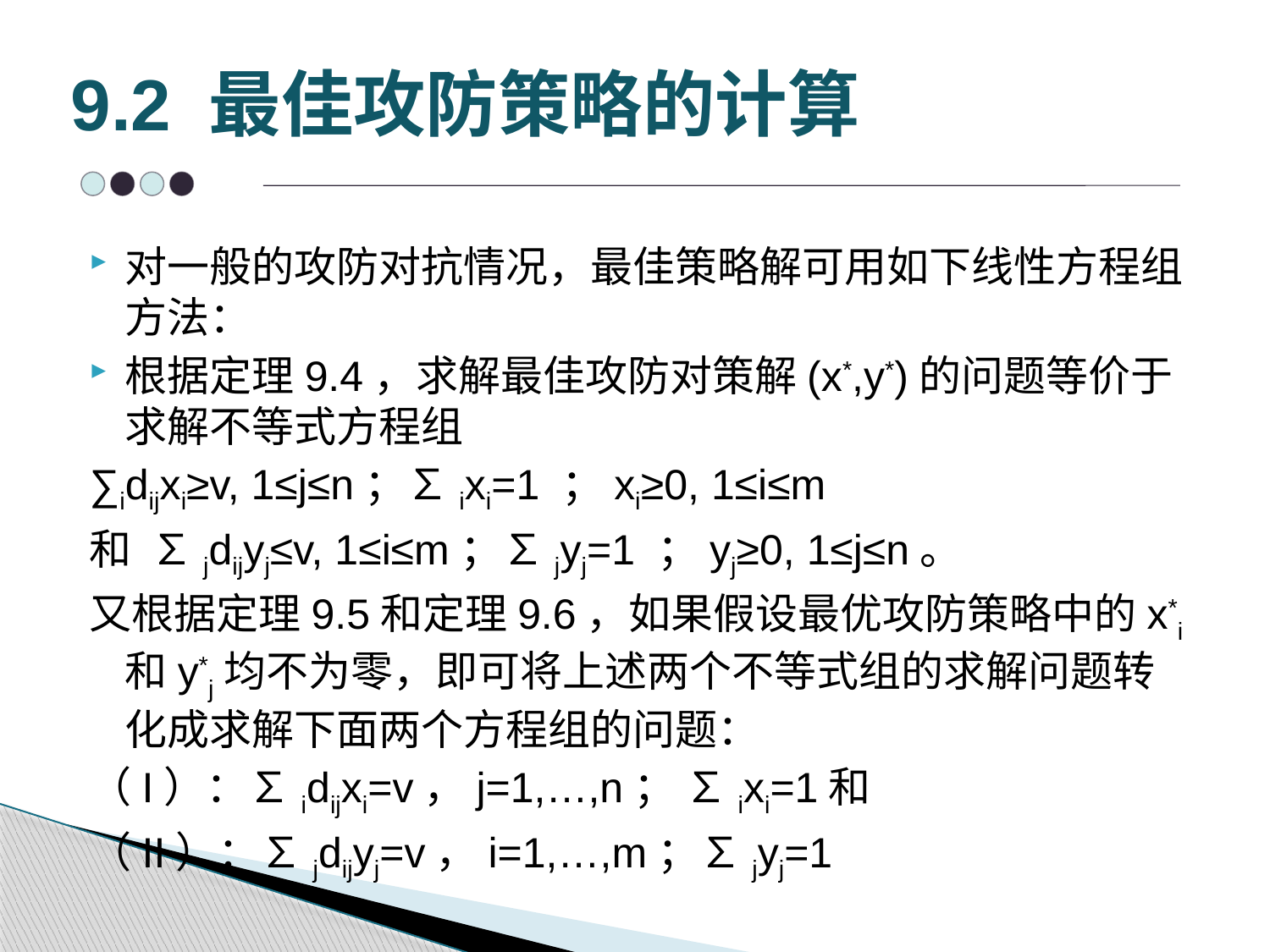

# 9.2 最佳攻防策略的计算

对一般的攻防对抗情况，最佳策略解可用如下线性方程组方法：
根据定理9.4，求解最佳攻防对策解(x*,y*)的问题等价于求解不等式方程组
∑idijxi≥v, 1≤j≤n；∑ixi=1 ；xi≥0, 1≤i≤m
和  ∑jdijyj≤v, 1≤i≤m；∑jyj=1 ；yj≥0, 1≤j≤n。
又根据定理9.5和定理9.6，如果假设最优攻防策略中的x*i和y*j均不为零，即可将上述两个不等式组的求解问题转化成求解下面两个方程组的问题：
（I）：∑idijxi=v，j=1,…,n； ∑ixi=1和
（II）：∑jdijyj=v，i=1,…,m；∑jyj=1